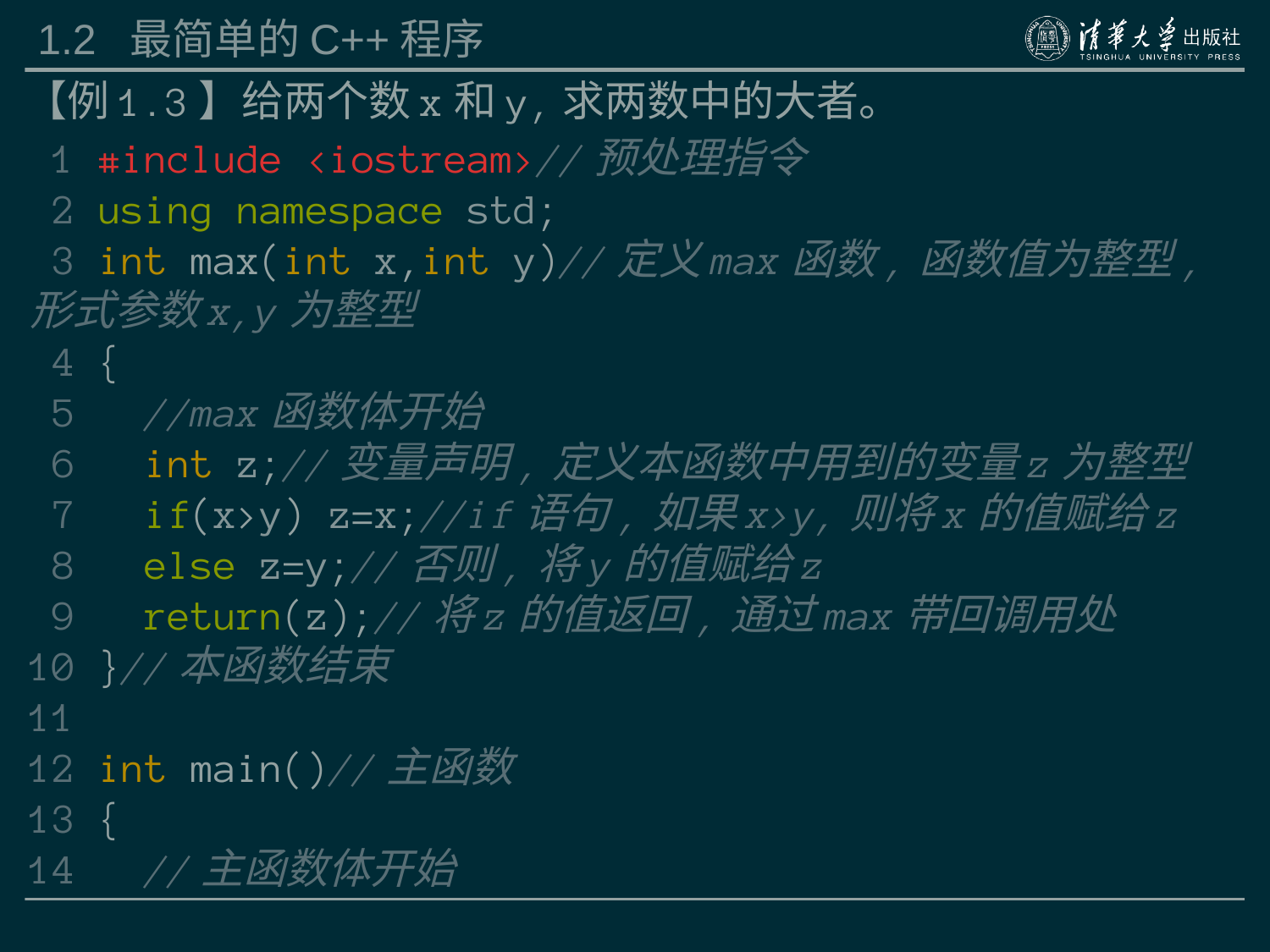

# 1.2  最简单的C++程序
【例1.3】给两个数x和y,求两数中的大者。
 1 #include <iostream>//预处理指令
 2 using namespace std;
 3 int max(int x,int y)//定义max函数,函数值为整型,形式参数x,y为整型
 4 {
 5   //max函数体开始
 6   int z;//变量声明,定义本函数中用到的变量z为整型
 7   if(x>y) z=x;//if语句,如果x>y,则将x的值赋给z
 8   else z=y;//否则,将y的值赋给z
 9   return(z);//将z的值返回,通过max带回调用处
10 }//本函数结束
11
12 int main()//主函数
13 {
14   //主函数体开始